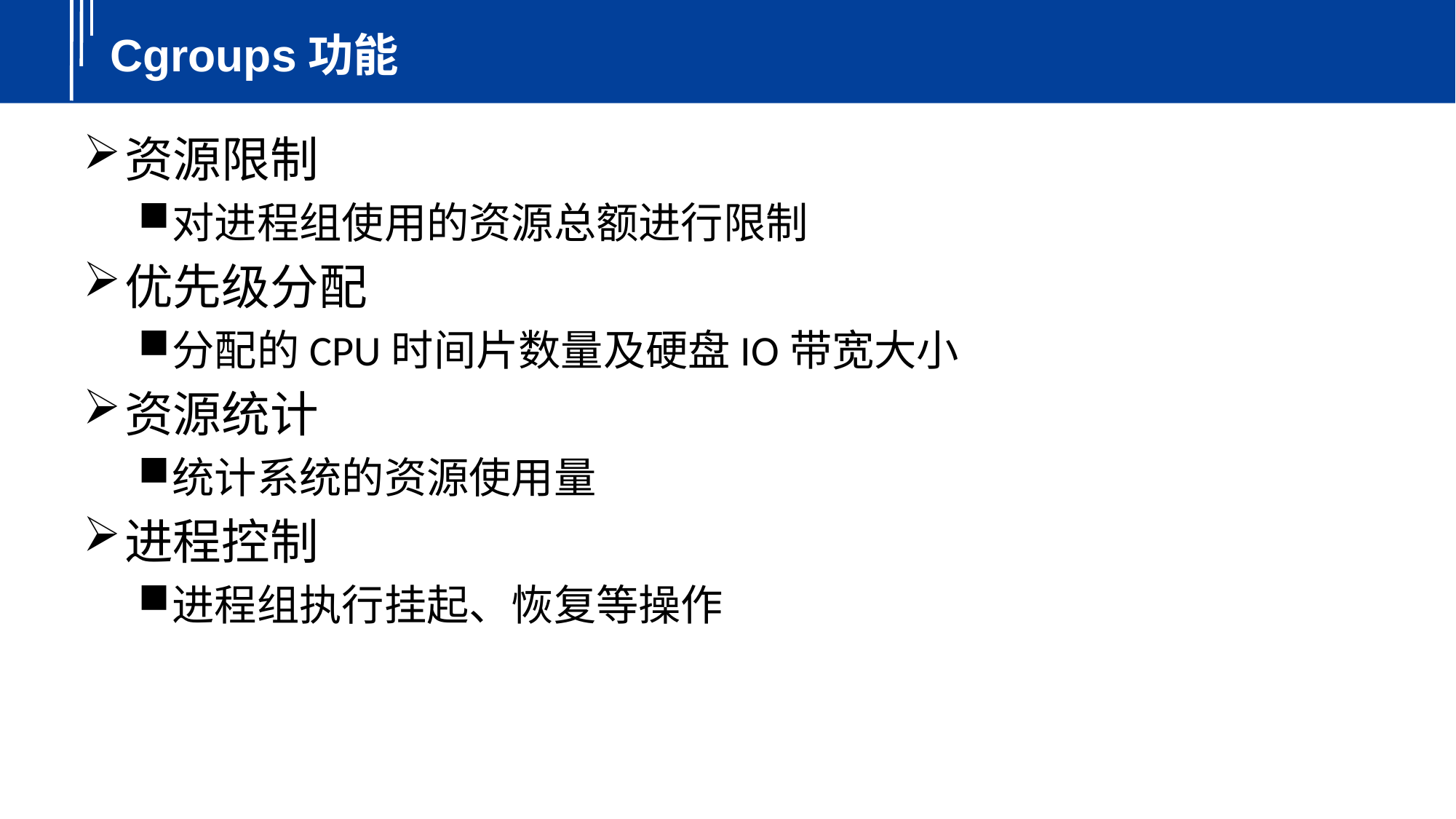

# Cgroups功能
资源限制
对进程组使用的资源总额进行限制
优先级分配
分配的CPU时间片数量及硬盘IO带宽大小
资源统计
统计系统的资源使用量
进程控制
进程组执行挂起、恢复等操作